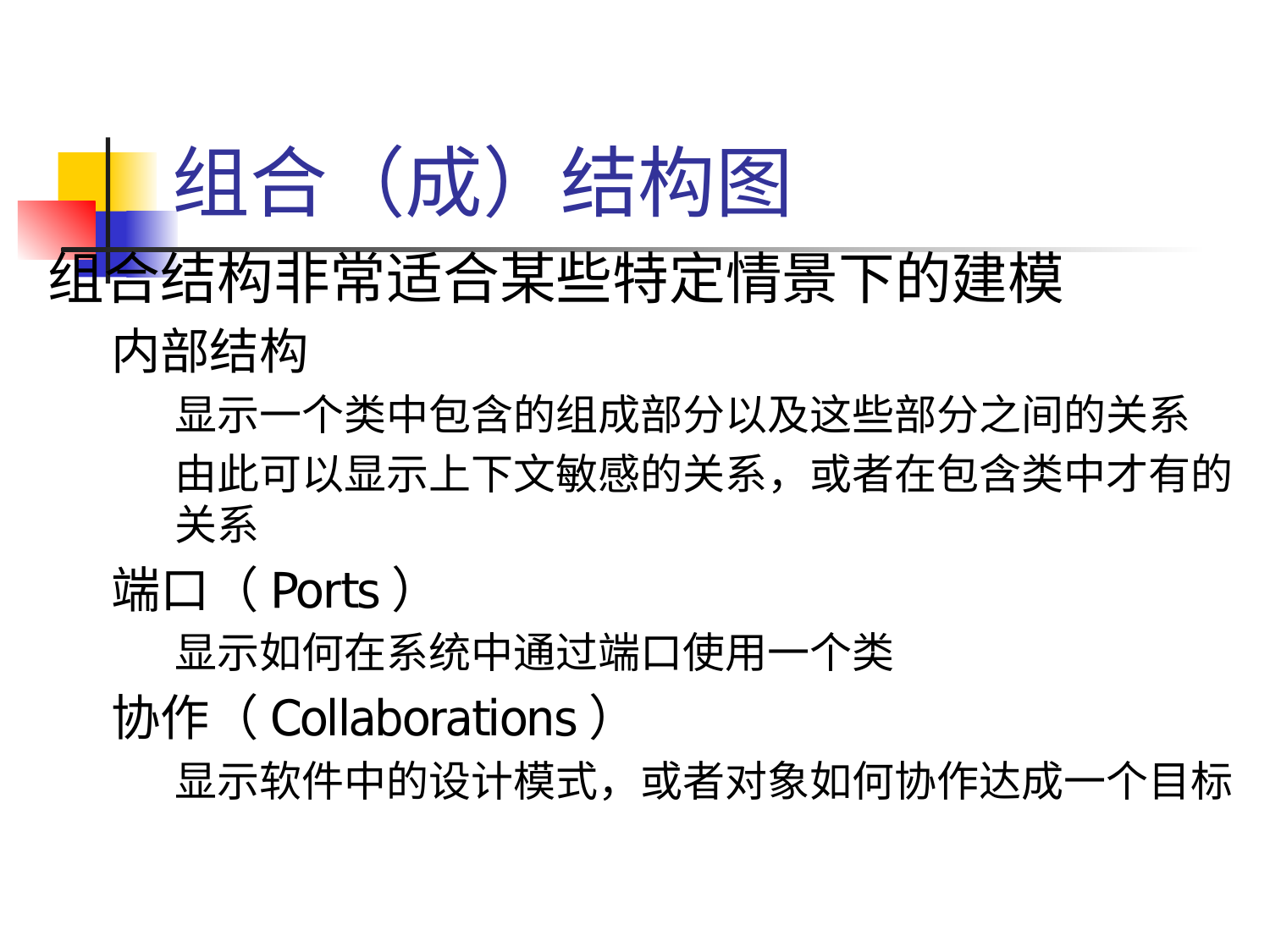

# 组合（成）结构图
组合结构非常适合某些特定情景下的建模
内部结构
显示一个类中包含的组成部分以及这些部分之间的关系
由此可以显示上下文敏感的关系，或者在包含类中才有的关系
端口（Ports）
显示如何在系统中通过端口使用一个类
协作（Collaborations）
显示软件中的设计模式，或者对象如何协作达成一个目标